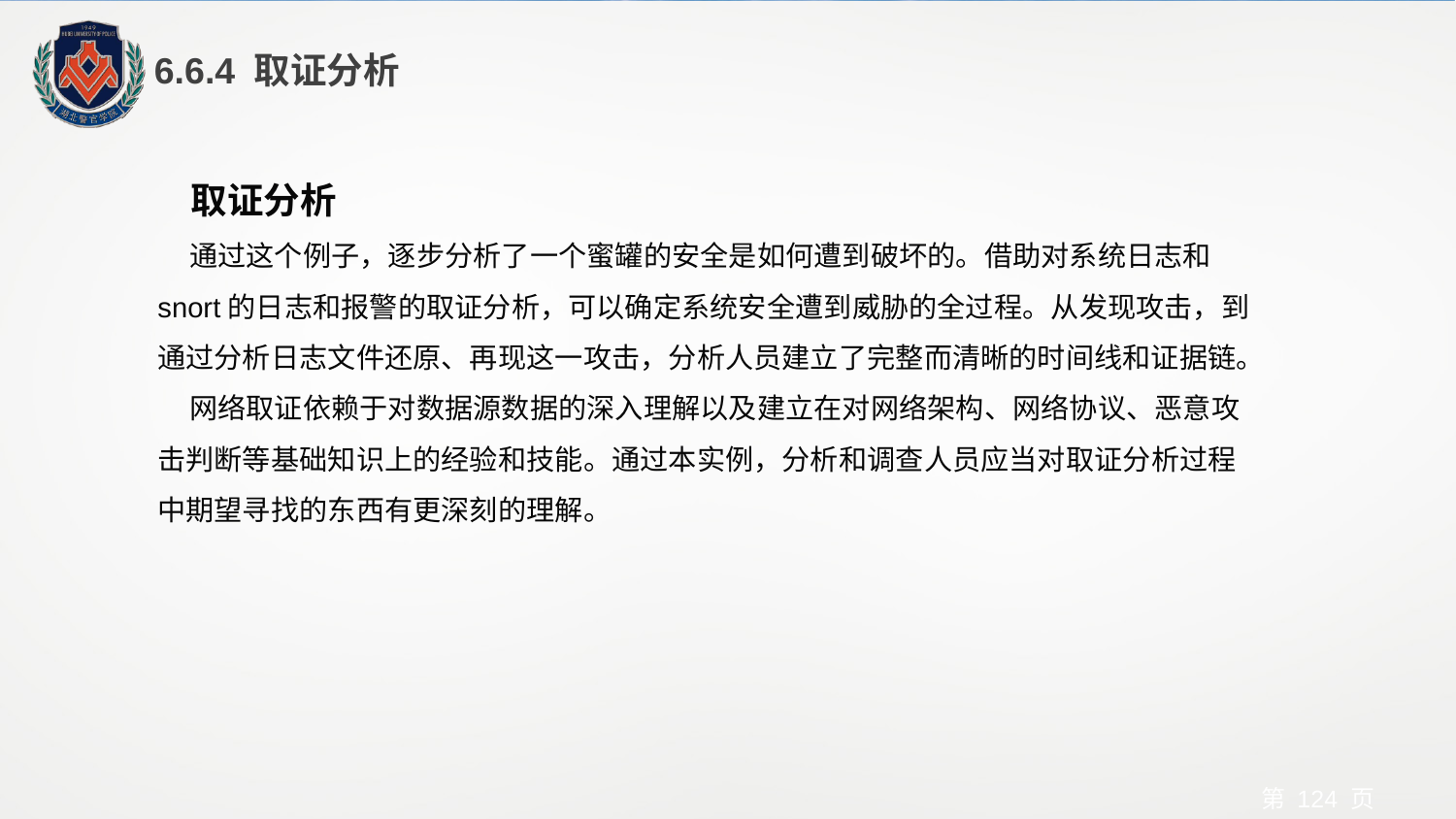

6.6.4 取证分析
   取证分析
    通过这个例子，逐步分析了一个蜜罐的安全是如何遭到破坏的。借助对系统日志和snort的日志和报警的取证分析，可以确定系统安全遭到威胁的全过程。从发现攻击，到通过分析日志文件还原、再现这一攻击，分析人员建立了完整而清晰的时间线和证据链。
    网络取证依赖于对数据源数据的深入理解以及建立在对网络架构、网络协议、恶意攻击判断等基础知识上的经验和技能。通过本实例，分析和调查人员应当对取证分析过程中期望寻找的东西有更深刻的理解。